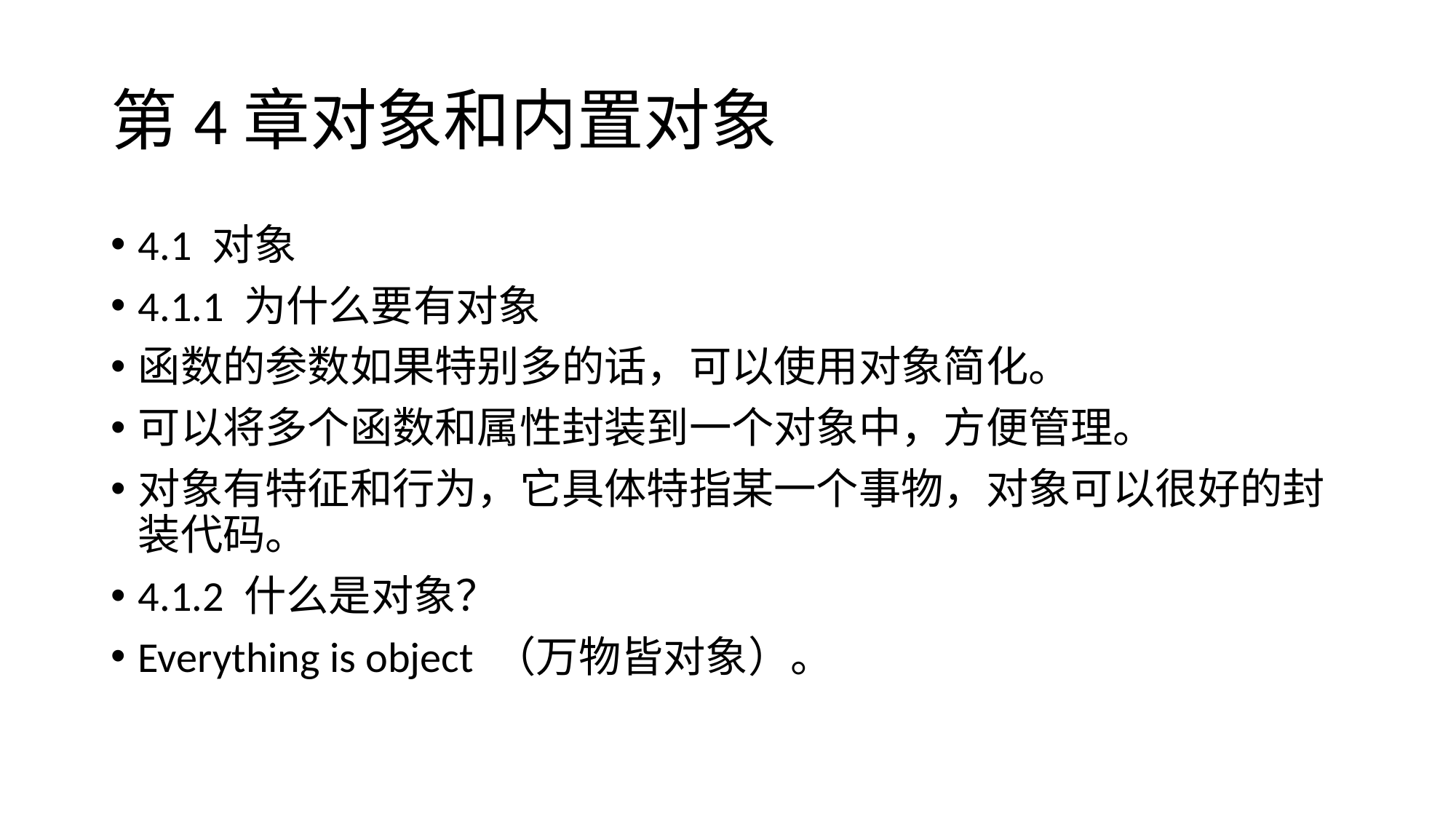

# 第4章对象和内置对象
4.1 对象
4.1.1 为什么要有对象
函数的参数如果特别多的话，可以使用对象简化。
可以将多个函数和属性封装到一个对象中，方便管理。
对象有特征和行为，它具体特指某一个事物，对象可以很好的封装代码。
4.1.2 什么是对象？
Everything is object （万物皆对象）。